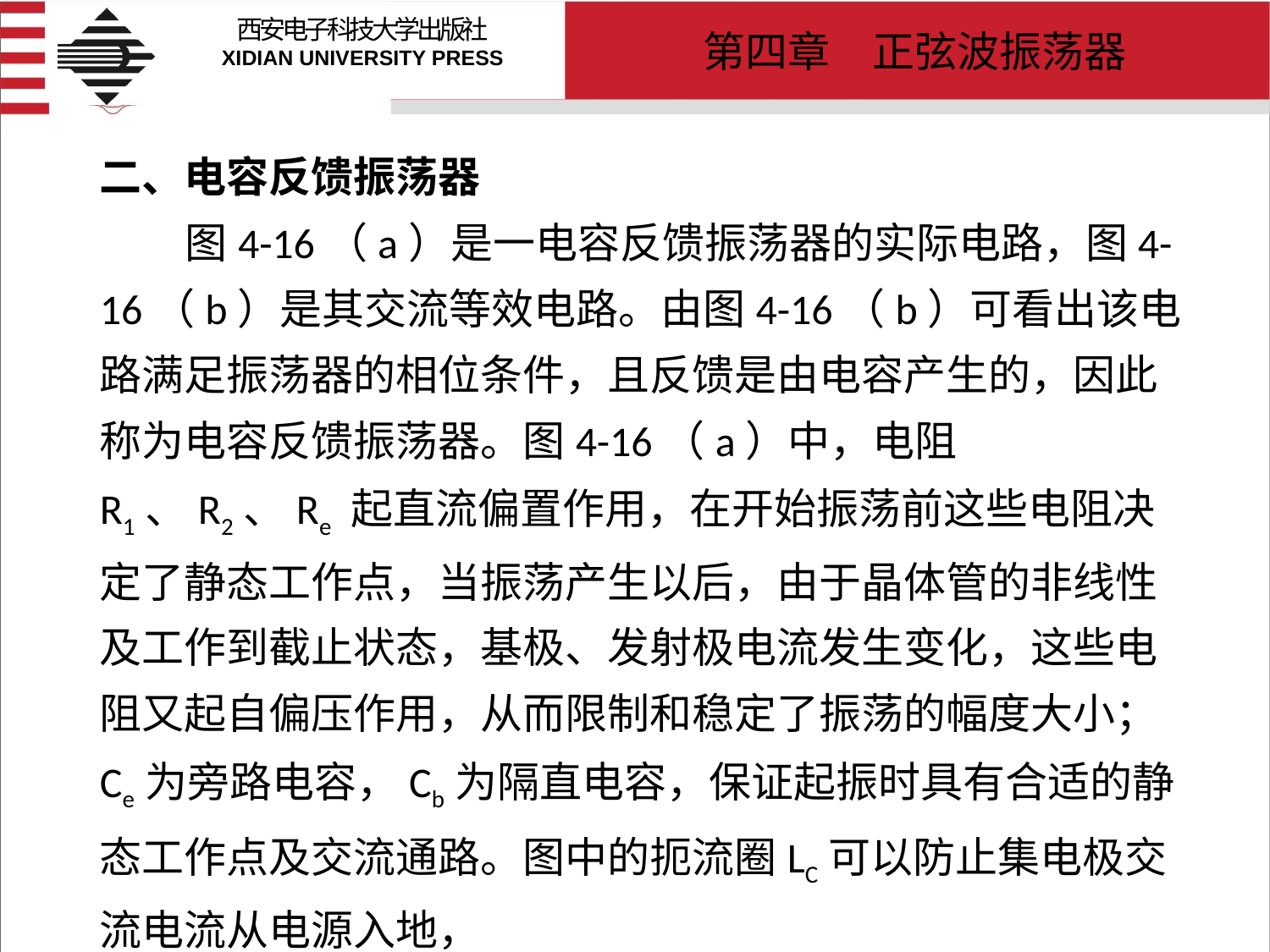

# 二、电容反馈振荡器 图4-16（a）是一电容反馈振荡器的实际电路，图4-16（b）是其交流等效电路。由图4-16（b）可看出该电路满足振荡器的相位条件，且反馈是由电容产生的，因此称为电容反馈振荡器。图4-16（a）中，电阻R1、R2、Re 起直流偏置作用，在开始振荡前这些电阻决定了静态工作点，当振荡产生以后，由于晶体管的非线性及工作到截止状态，基极、发射极电流发生变化，这些电阻又起自偏压作用，从而限制和稳定了振荡的幅度大小；Ce为旁路电容，Cb为隔直电容，保证起振时具有合适的静态工作点及交流通路。图中的扼流圈LC可以防止集电极交流电流从电源入地，